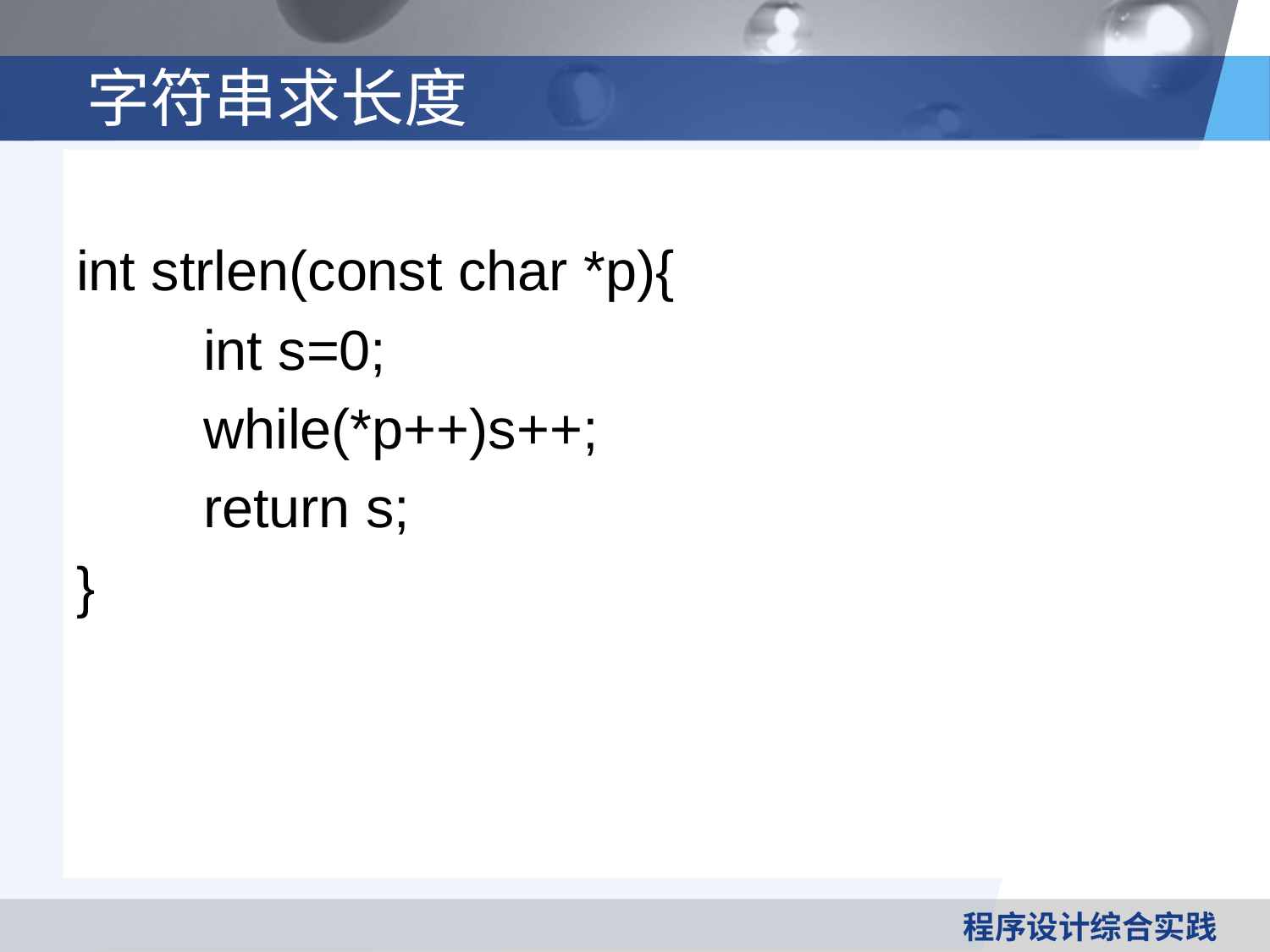

# 字符串求长度

int strlen(const char *p){
	int s=0;
	while(*p++)s++;
	return s;
}